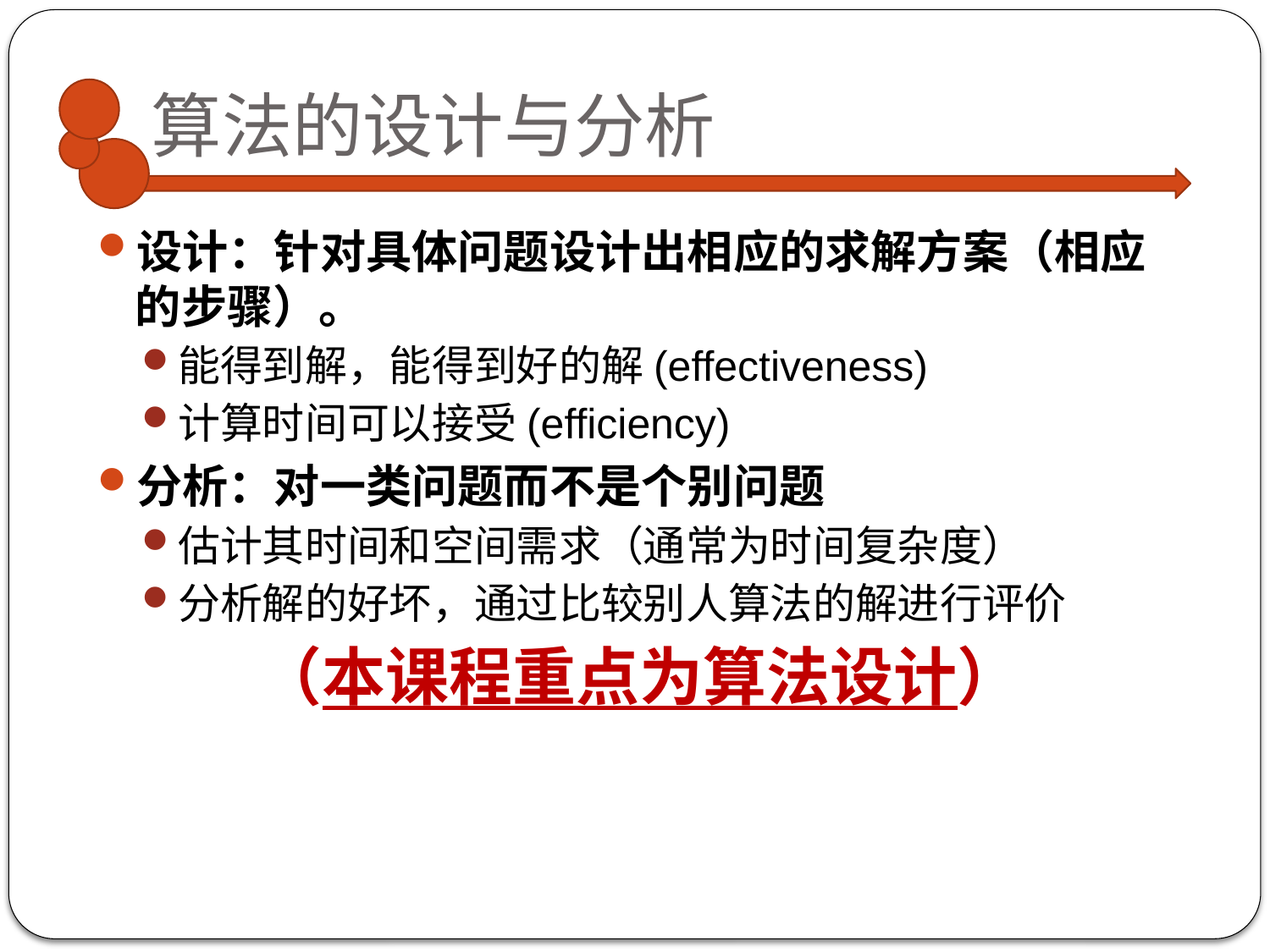

# 算法的设计与分析
设计：针对具体问题设计出相应的求解方案（相应的步骤）。
能得到解，能得到好的解(effectiveness)
计算时间可以接受(efficiency)
分析：对一类问题而不是个别问题
估计其时间和空间需求（通常为时间复杂度）
分析解的好坏，通过比较别人算法的解进行评价
（本课程重点为算法设计）
10